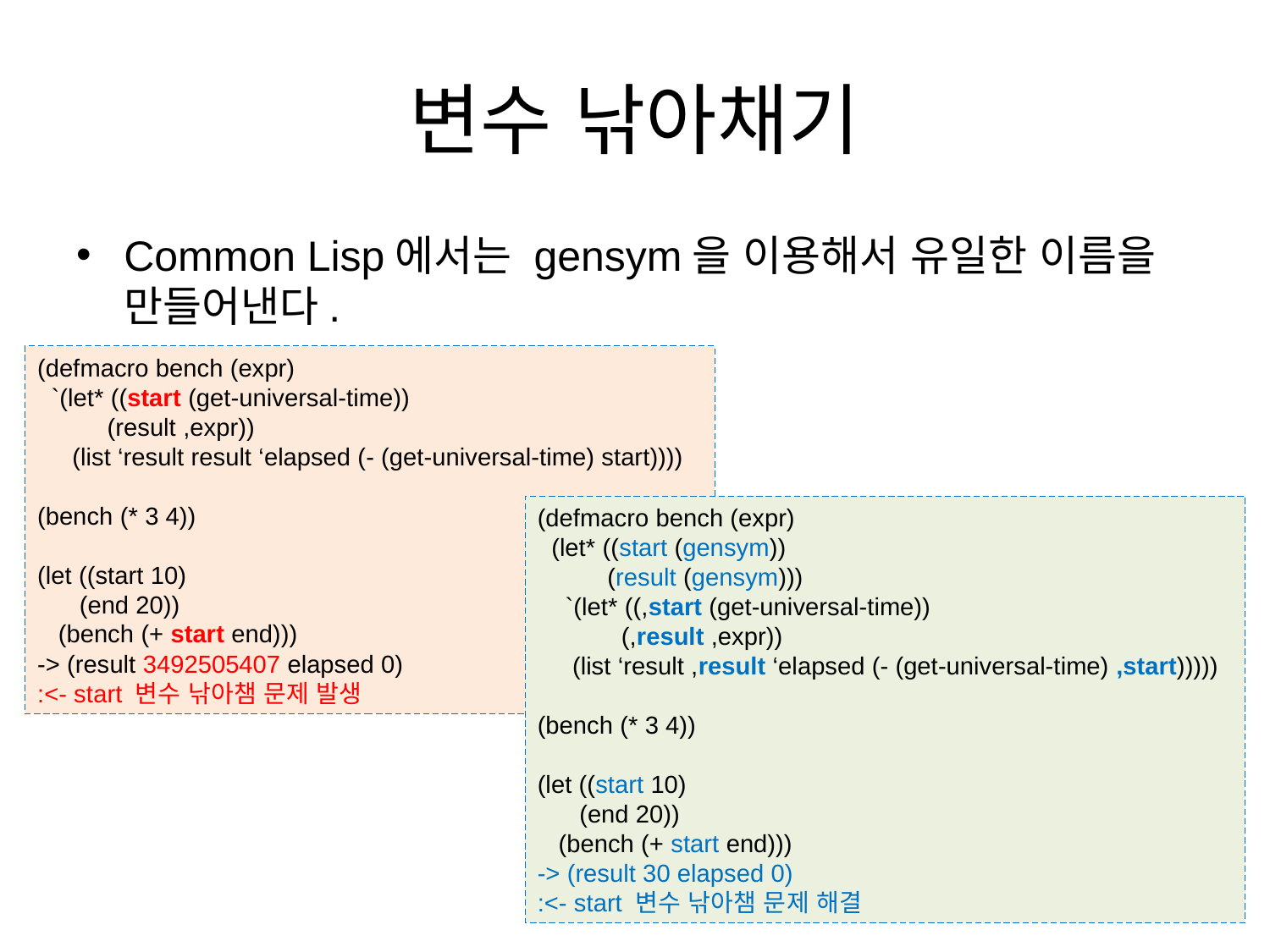

# 변수 낚아채기
Common Lisp에서는 gensym을 이용해서 유일한 이름을 만들어낸다.
(defmacro bench (expr)
  `(let* ((start (get-universal-time))
          (result ,expr))
     (list ‘result result ‘elapsed (- (get-universal-time) start))))

(bench (* 3 4))

(let ((start 10)
      (end 20))
   (bench (+ start end)))
-> (result 3492505407 elapsed 0)
:<- start 변수 낚아챔 문제 발생
(defmacro bench (expr)
  (let* ((start (gensym))
          (result (gensym)))
    `(let* ((,start (get-universal-time))
            (,result ,expr))
     (list ‘result ,result ‘elapsed (- (get-universal-time) ,start)))))

(bench (* 3 4))

(let ((start 10)
      (end 20))
   (bench (+ start end)))
-> (result 30 elapsed 0)
:<- start 변수 낚아챔 문제 해결